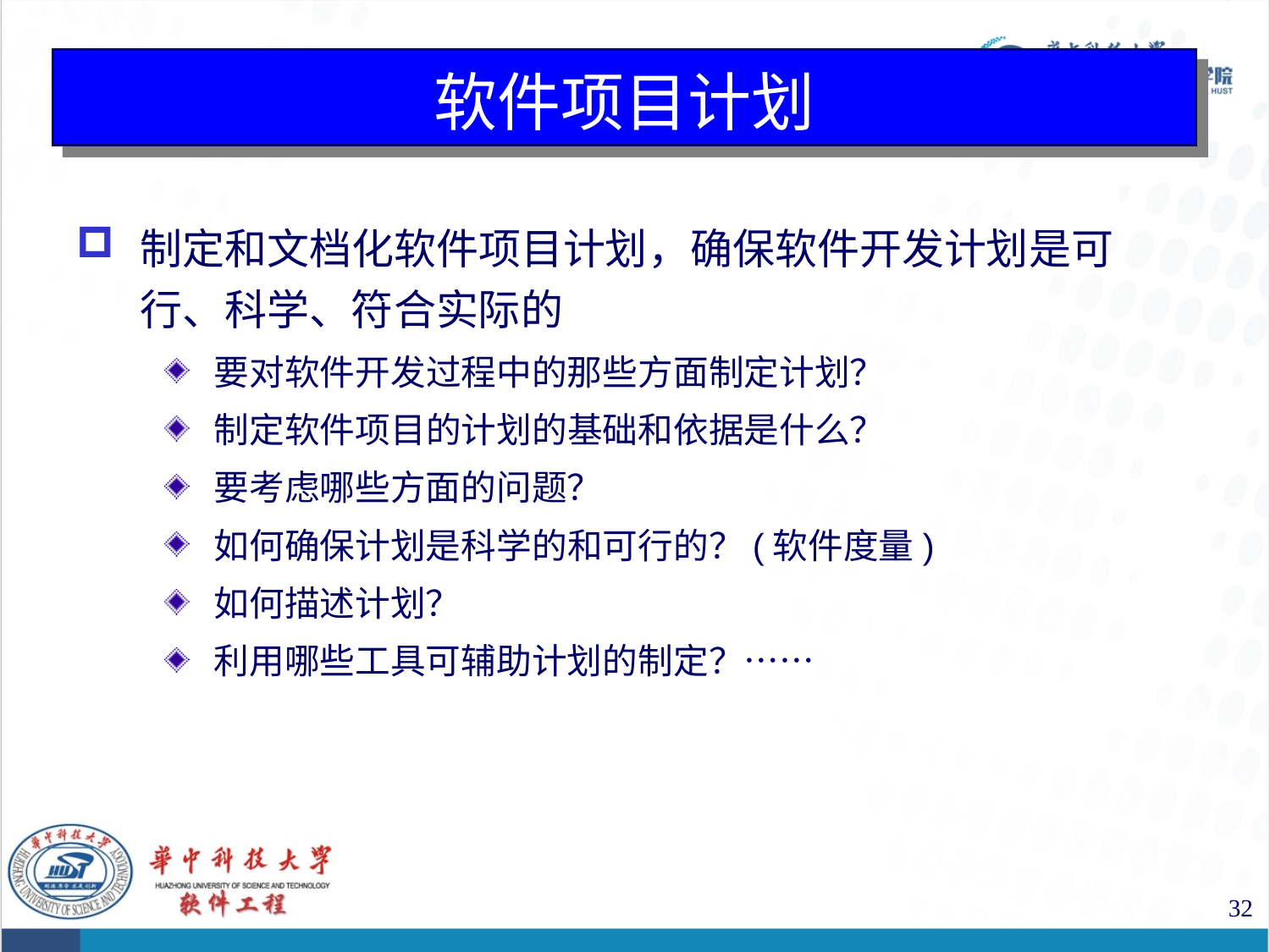

# 软件项目计划
制定和文档化软件项目计划，确保软件开发计划是可行、科学、符合实际的
要对软件开发过程中的那些方面制定计划？
制定软件项目的计划的基础和依据是什么？
要考虑哪些方面的问题？
如何确保计划是科学的和可行的？(软件度量)
如何描述计划？
利用哪些工具可辅助计划的制定？……
32